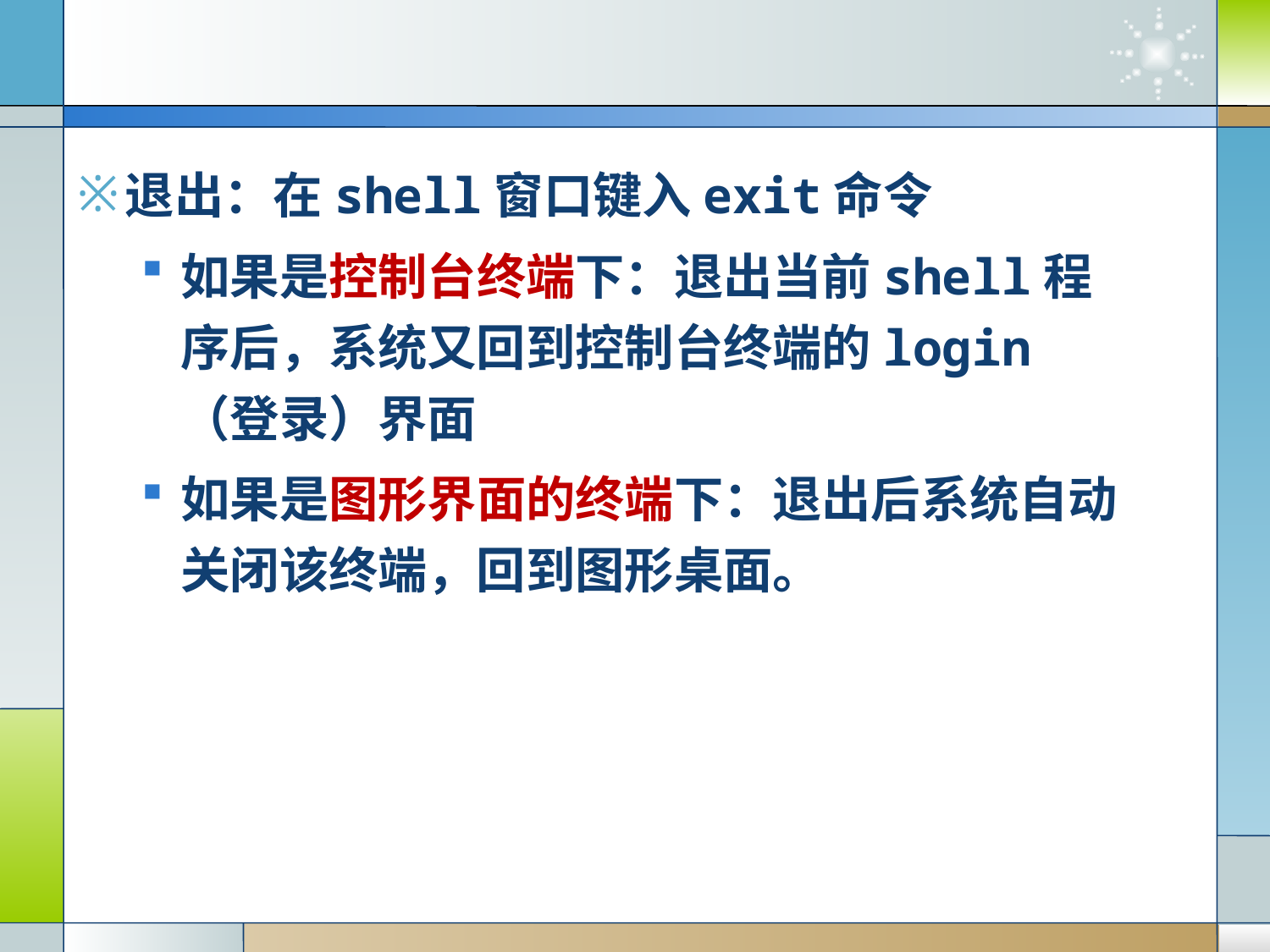

退出：在shell窗口键入exit命令
如果是控制台终端下：退出当前shell程序后，系统又回到控制台终端的login（登录）界面
如果是图形界面的终端下：退出后系统自动关闭该终端，回到图形桌面。
12